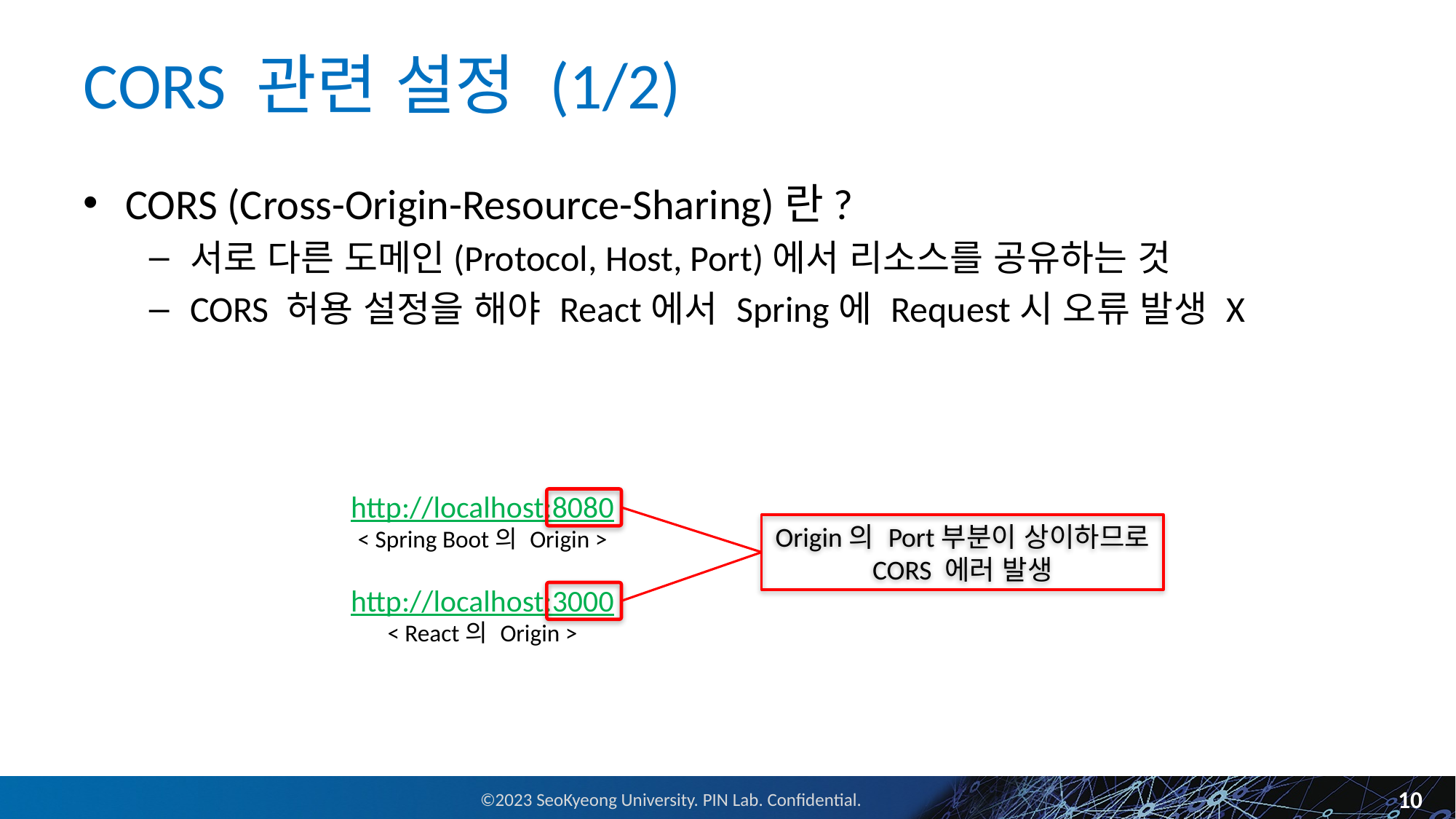

# CORS 관련 설정 (1/2)
CORS (Cross-Origin-Resource-Sharing)란?
서로 다른 도메인(Protocol, Host, Port)에서 리소스를 공유하는 것
CORS 허용 설정을 해야 React에서 Spring에 Request시 오류 발생 X

http://localhost:8080
< Spring Boot의 Origin >
http://localhost:3000
< React의 Origin >

Origin의 Port부분이 상이하므로 CORS 에러 발생
10